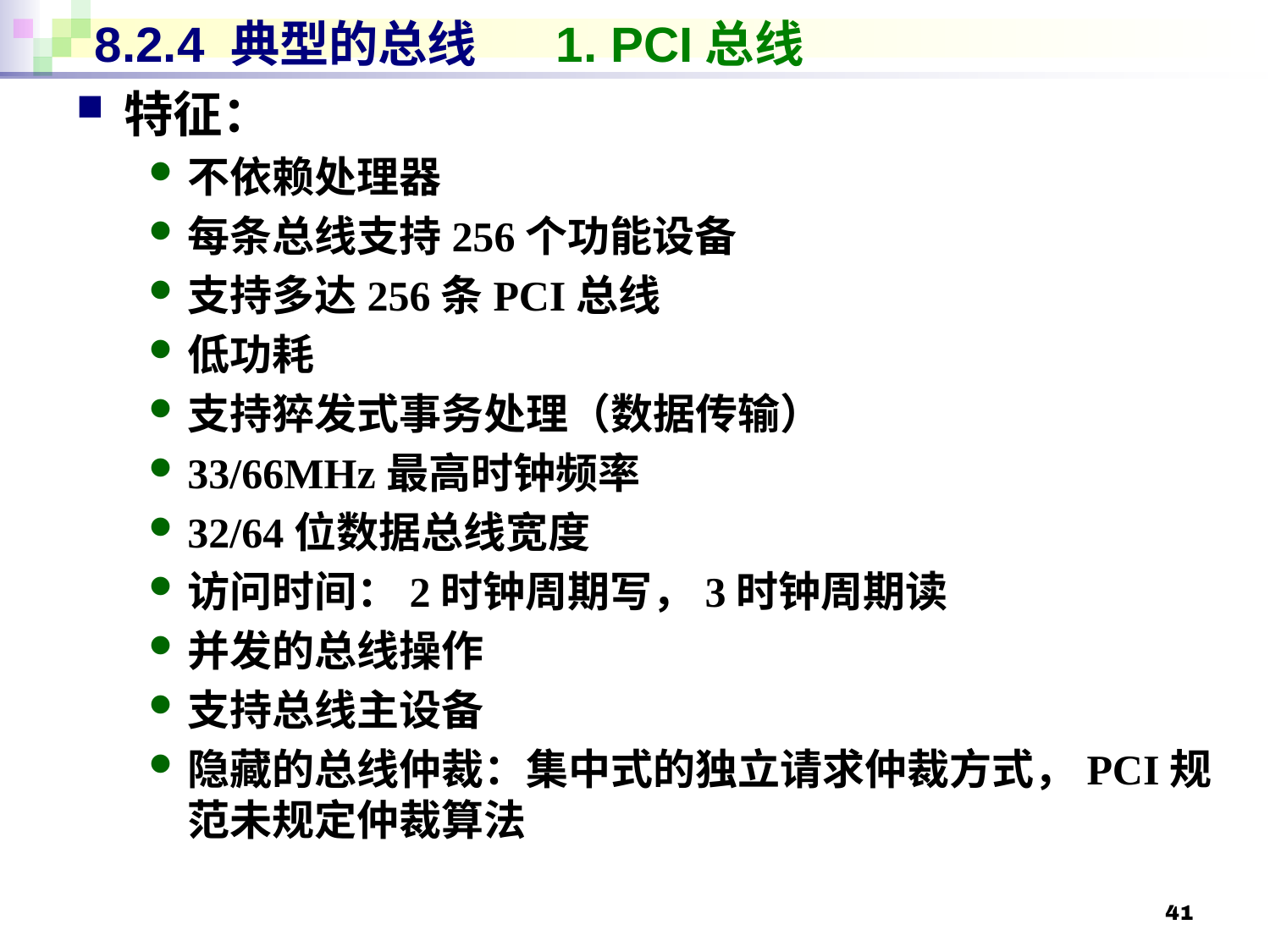

# 8.2.4 典型的总线      1. PCI总线
特征：
不依赖处理器
每条总线支持256个功能设备
支持多达256条PCI总线
低功耗
支持猝发式事务处理（数据传输）
33/66MHz最高时钟频率
32/64位数据总线宽度
访问时间：2时钟周期写，3时钟周期读
并发的总线操作
支持总线主设备
隐藏的总线仲裁：集中式的独立请求仲裁方式，PCI规范未规定仲裁算法
41